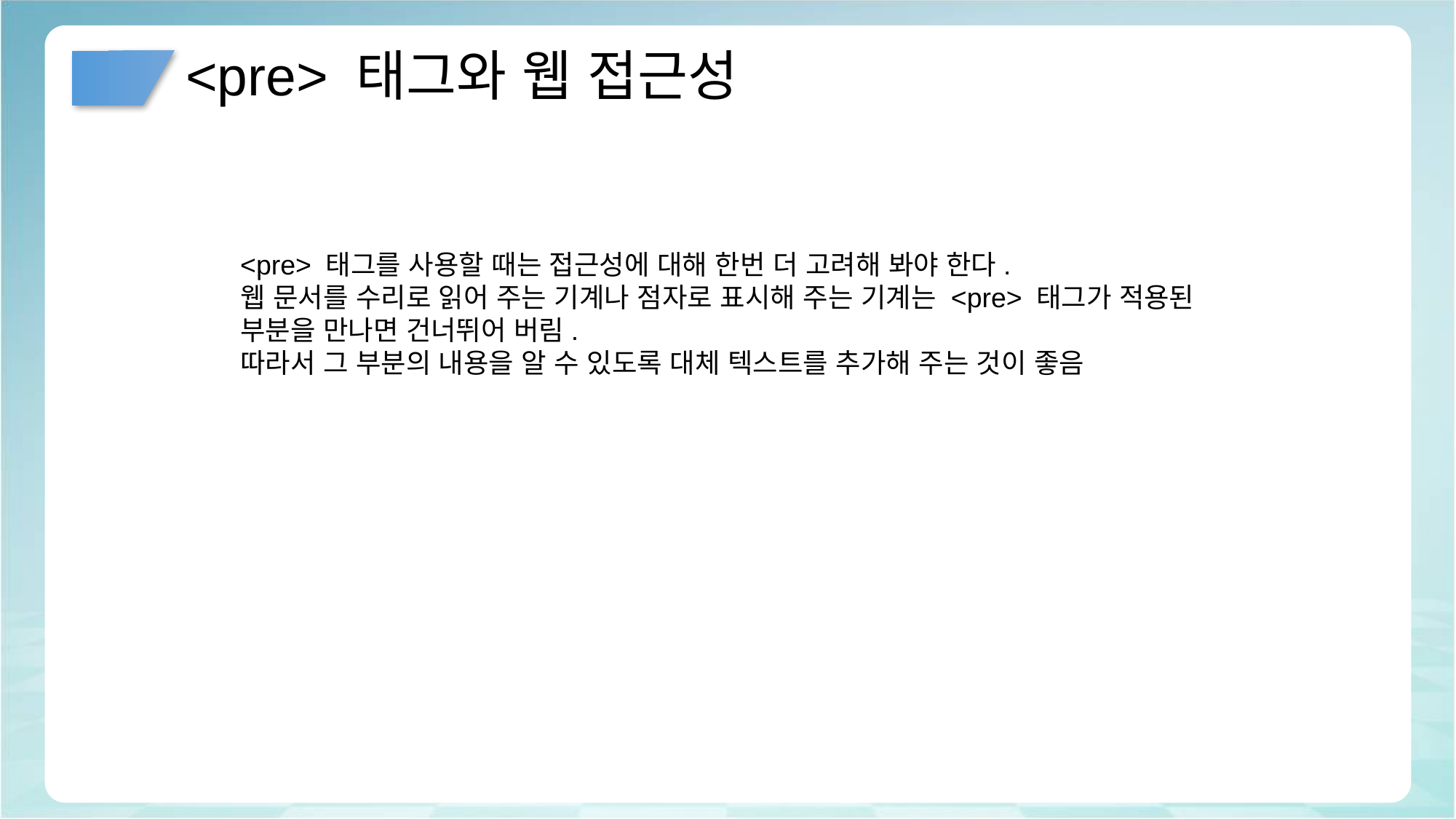

# <pre> 태그와 웹 접근성
<pre> 태그를 사용할 때는 접근성에 대해 한번 더 고려해 봐야 한다.
웹 문서를 수리로 읽어 주는 기계나 점자로 표시해 주는 기계는 <pre> 태그가 적용된
부분을 만나면 건너뛰어 버림.
따라서 그 부분의 내용을 알 수 있도록 대체 텍스트를 추가해 주는 것이 좋음